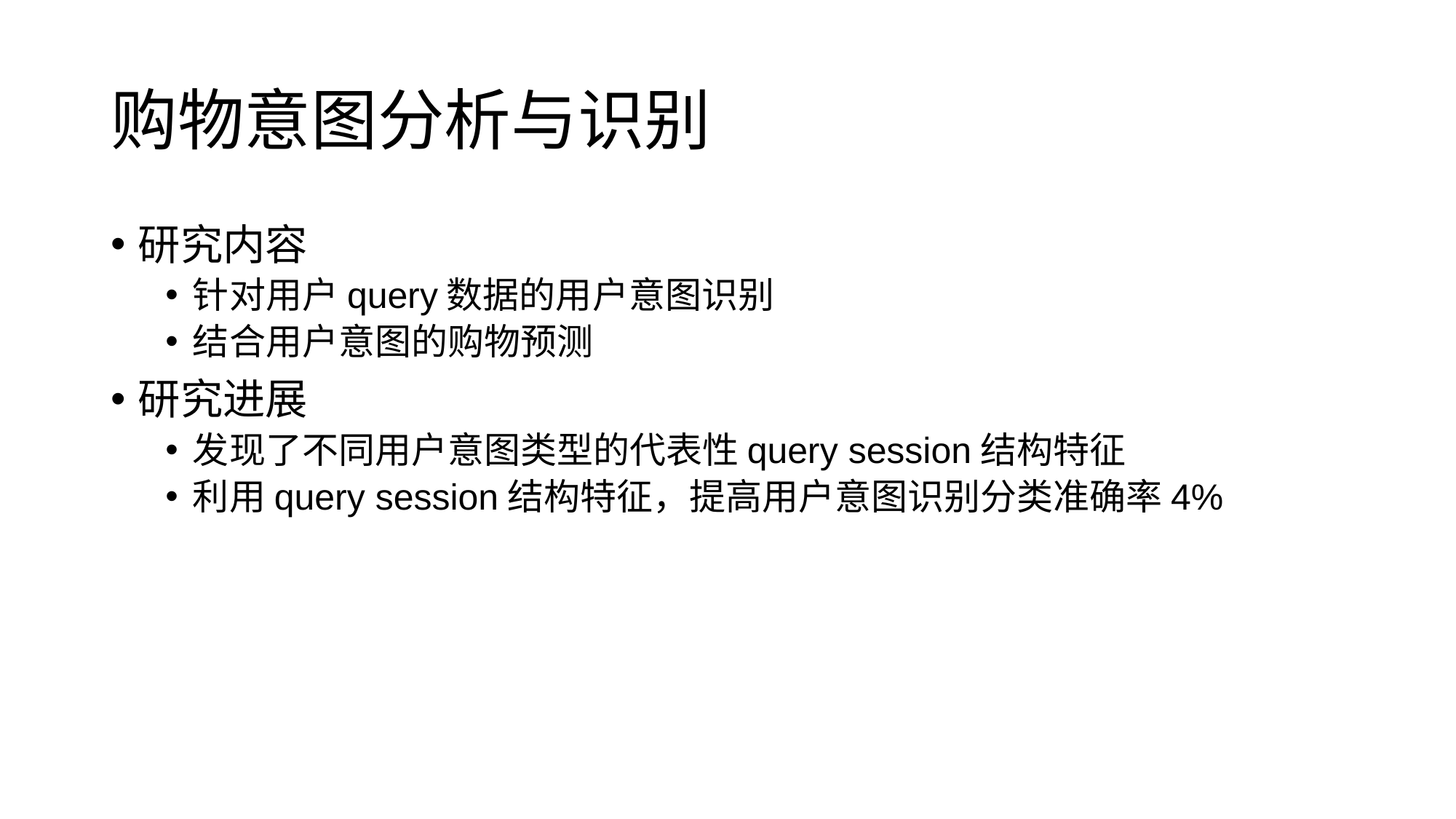

# 购物意图分析与识别
研究内容
针对用户query数据的用户意图识别
结合用户意图的购物预测
研究进展
发现了不同用户意图类型的代表性query session结构特征
利用query session结构特征，提高用户意图识别分类准确率4%